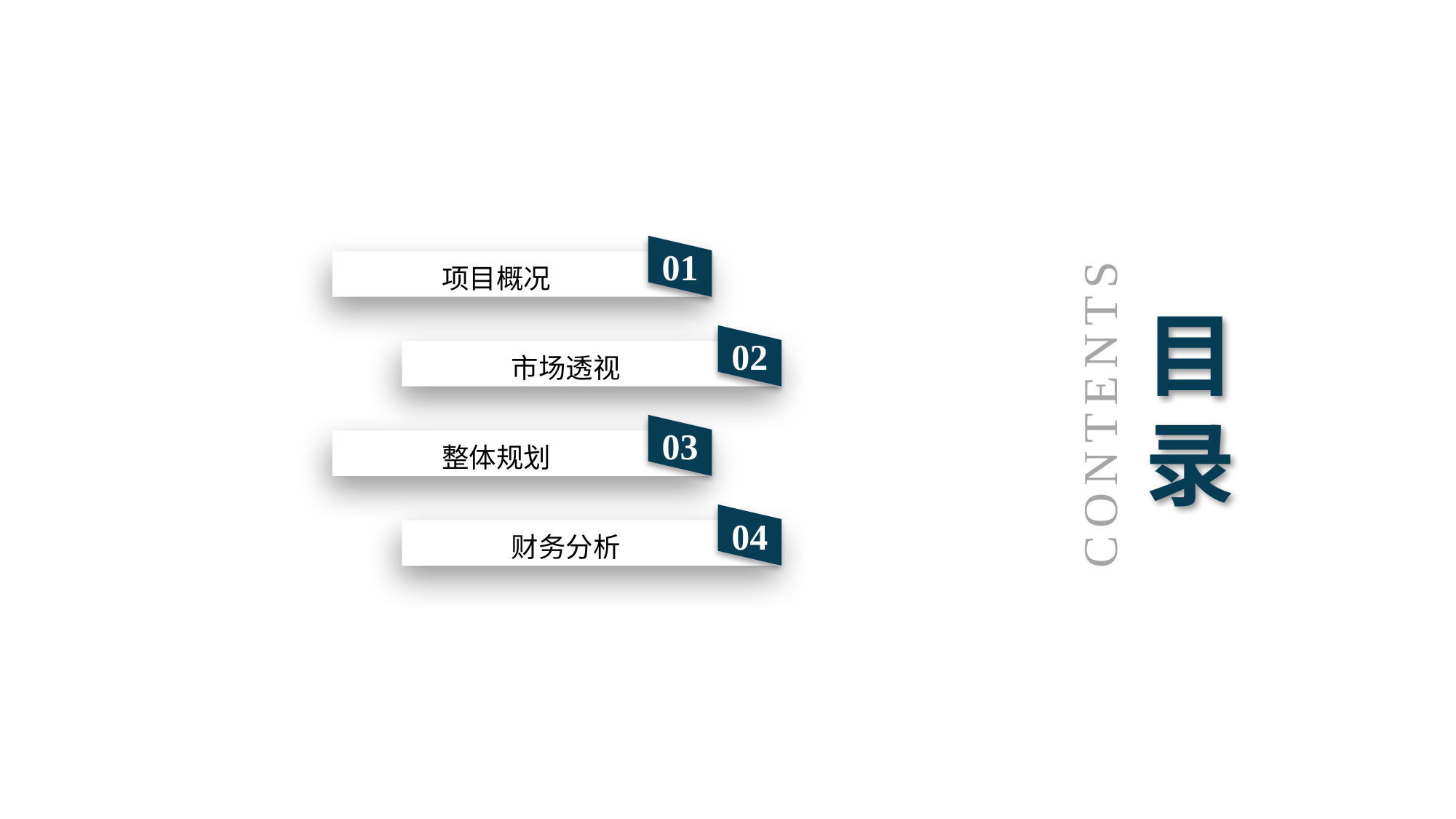

01
项目概况
02
目录
市场透视
CONTENTS
03
整体规划
04
财务分析